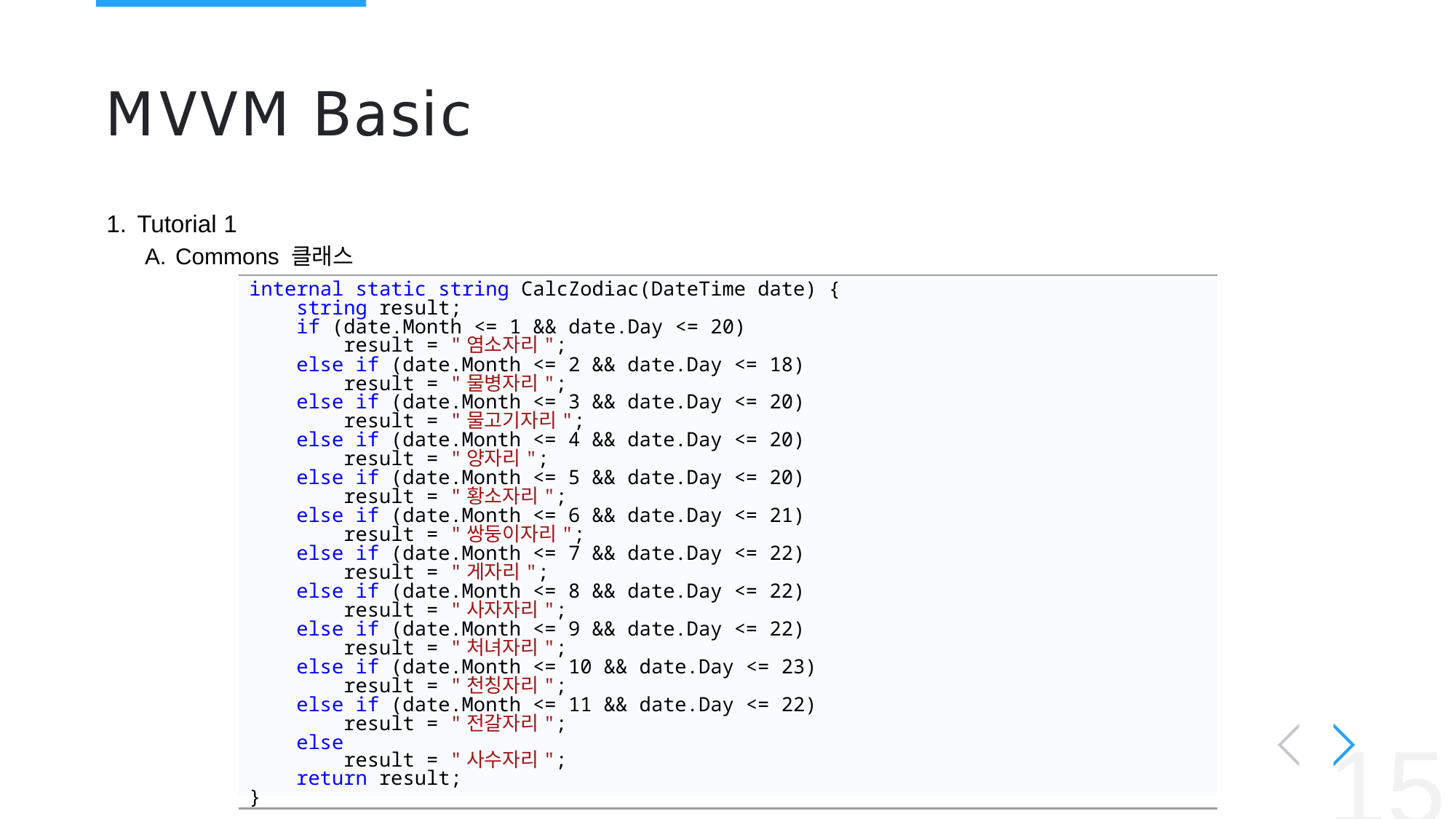

# MVVM Basic
Tutorial 1
Commons 클래스
internal static string CalcZodiac(DateTime date) {
    string result;
    if (date.Month <= 1 && date.Day <= 20)
        result = "염소자리";
    else if (date.Month <= 2 && date.Day <= 18)
        result = "물병자리";
    else if (date.Month <= 3 && date.Day <= 20)
        result = "물고기자리";
    else if (date.Month <= 4 && date.Day <= 20)
        result = "양자리";
    else if (date.Month <= 5 && date.Day <= 20)
        result = "황소자리";
    else if (date.Month <= 6 && date.Day <= 21)
        result = "쌍둥이자리";
    else if (date.Month <= 7 && date.Day <= 22)
        result = "게자리";
    else if (date.Month <= 8 && date.Day <= 22)
        result = "사자자리";
    else if (date.Month <= 9 && date.Day <= 22)
        result = "처녀자리";
    else if (date.Month <= 10 && date.Day <= 23)
        result = "천칭자리";
    else if (date.Month <= 11 && date.Day <= 22)
        result = "전갈자리";
    else
        result = "사수자리";
    return result;
}
15